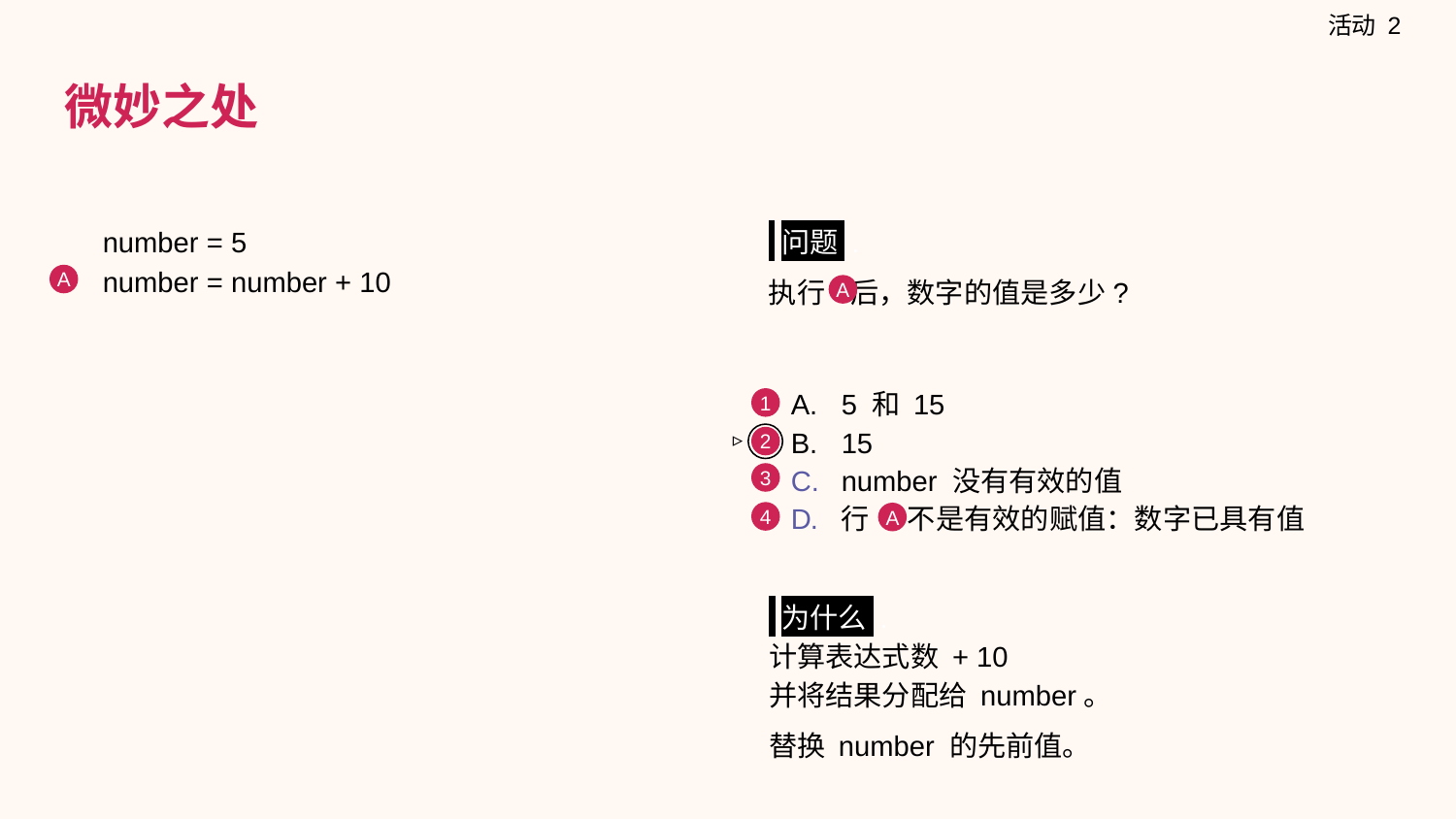

活动 2
微妙之处
number = 5
number = number + 10
 问题 .
执行    后，数字的值是多少?

5 和 15
15
number 没有有效的值
行      不是有效的赋值：数字已具有值
A
A
1
▹

2
3
4
A
 为什么 .
计算表达式数 + 10
并将结果分配给 number。
替换 number 的先前值。